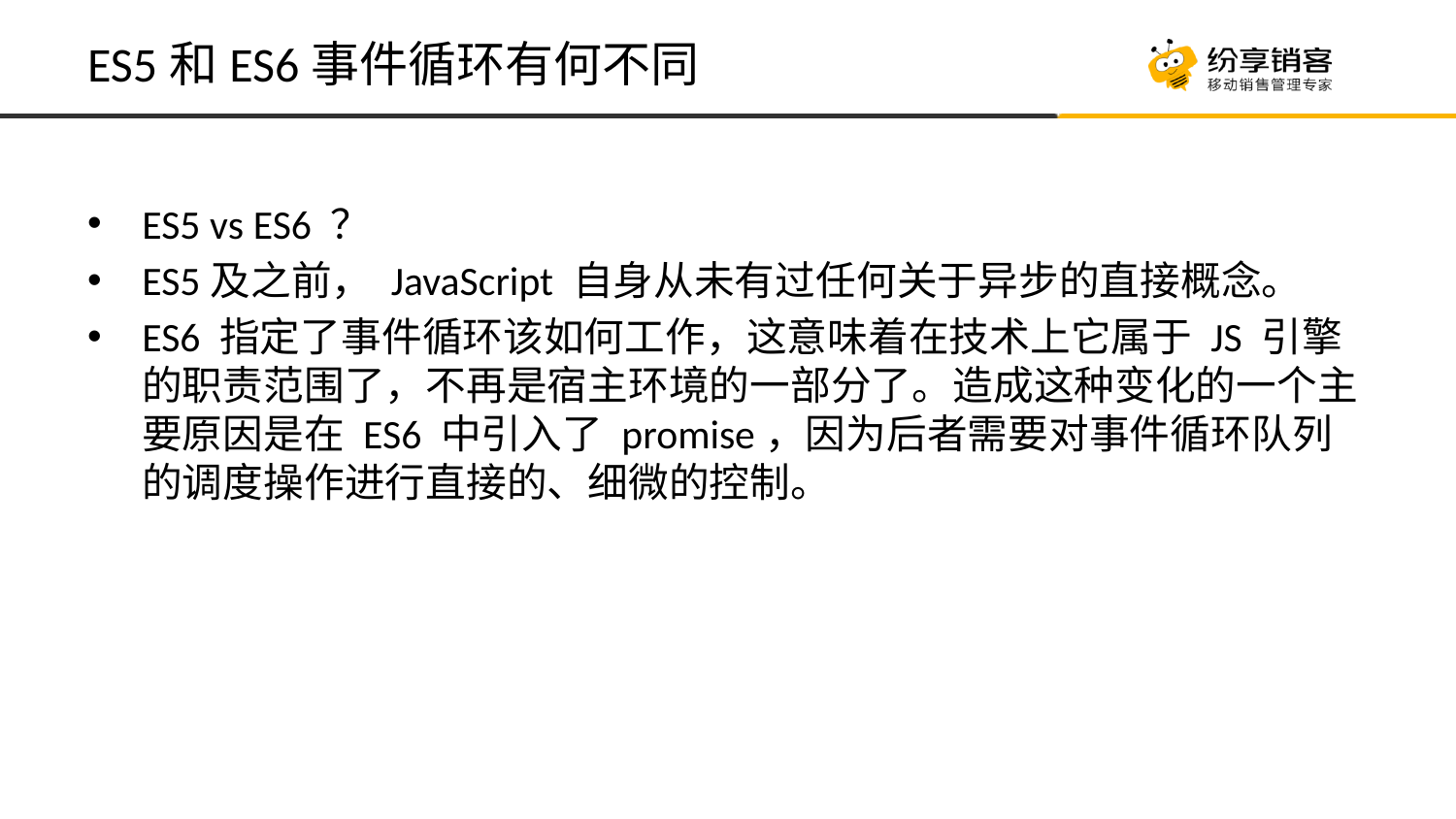

# ES5和ES6事件循环有何不同
ES5 vs ES6 ？
ES5及之前， JavaScript 自身从未有过任何关于异步的直接概念。
ES6 指定了事件循环该如何工作，这意味着在技术上它属于 JS 引擎的职责范围了，不再是宿主环境的一部分了。造成这种变化的一个主要原因是在 ES6 中引入了 promise，因为后者需要对事件循环队列的调度操作进行直接的、细微的控制。